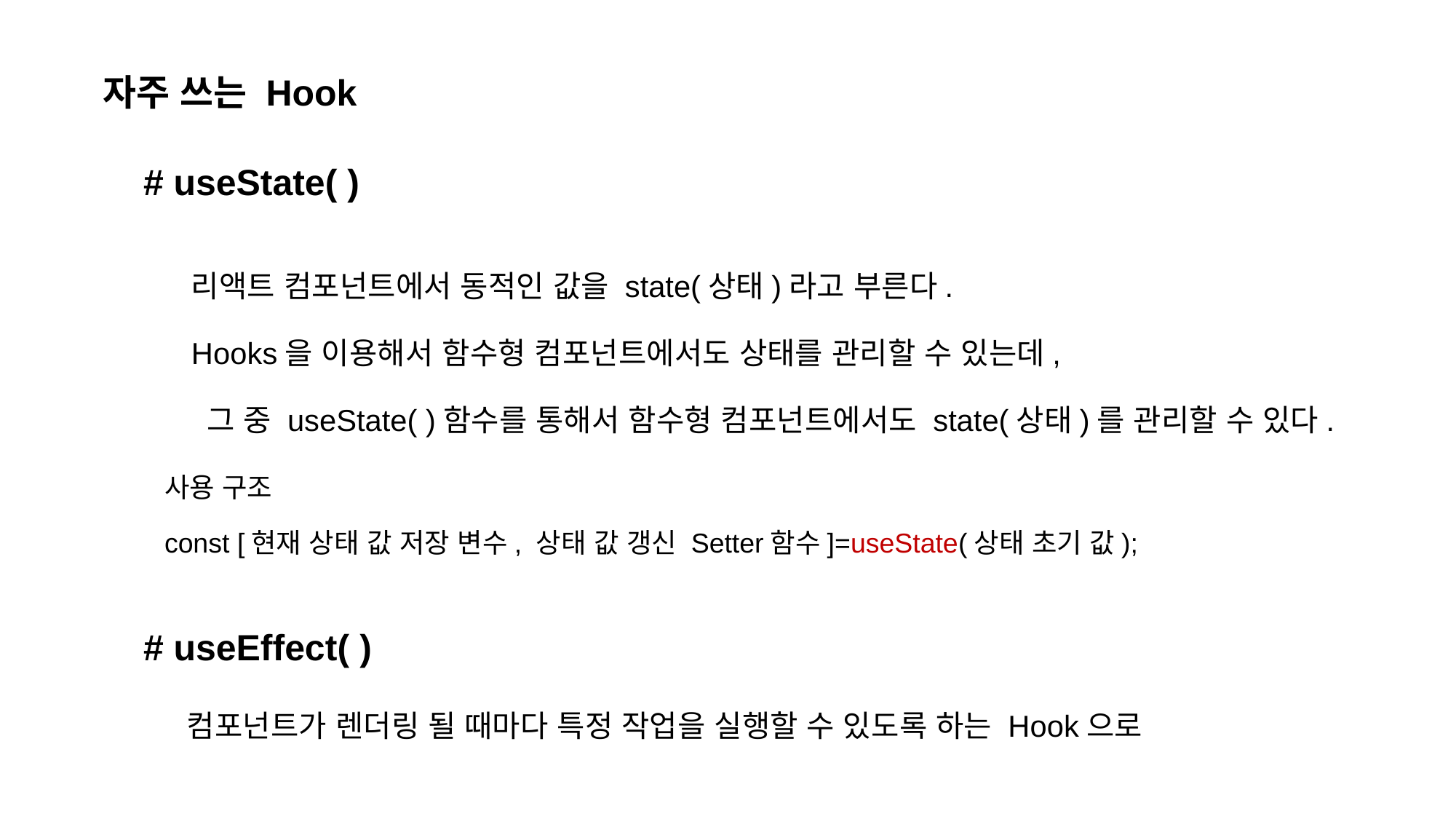

자주 쓰는 Hook
# useState( )
리액트 컴포넌트에서 동적인 값을 state(상태)라고 부른다.
Hooks을 이용해서 함수형 컴포넌트에서도 상태를 관리할 수 있는데,
 그 중 useState( )함수를 통해서 함수형 컴포넌트에서도 state(상태)를 관리할 수 있다.
사용 구조
const [현재 상태 값 저장 변수, 상태 값 갱신 Setter함수]=useState(상태 초기 값);
# useEffect( )
컴포넌트가 렌더링 될 때마다 특정 작업을 실행할 수 있도록 하는 Hook으로